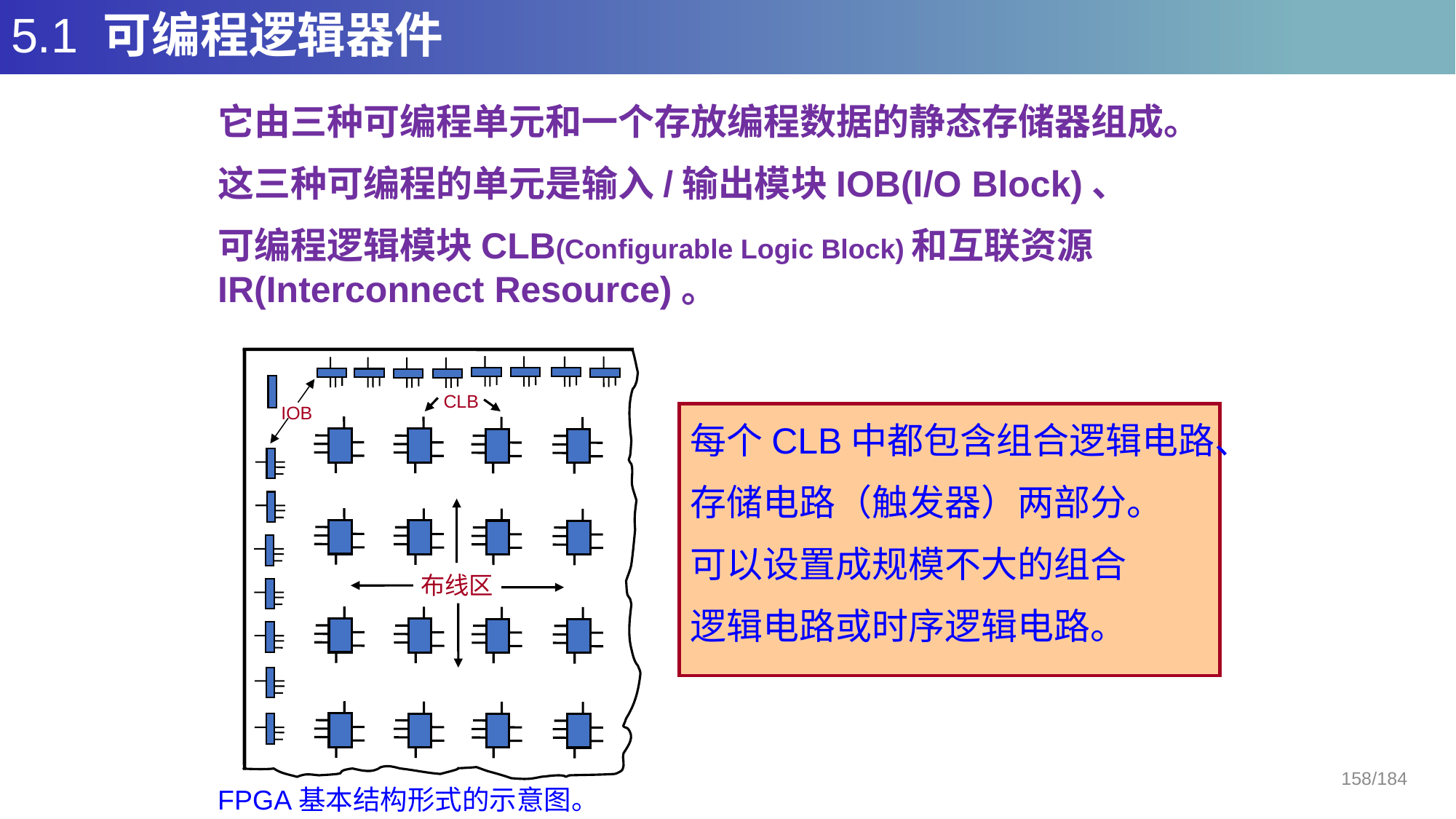

# 5.1 可编程逻辑器件
它由三种可编程单元和一个存放编程数据的静态存储器组成。
这三种可编程的单元是输入/输出模块IOB(I/O Block)、
可编程逻辑模块CLB(Configurable Logic Block)和互联资源IR(Interconnect Resource)。

CLB
IOB

布线区

每个CLB中都包含组合逻辑电路、
存储电路（触发器）两部分。
可以设置成规模不大的组合
逻辑电路或时序逻辑电路。
158/184
FPGA基本结构形式的示意图。